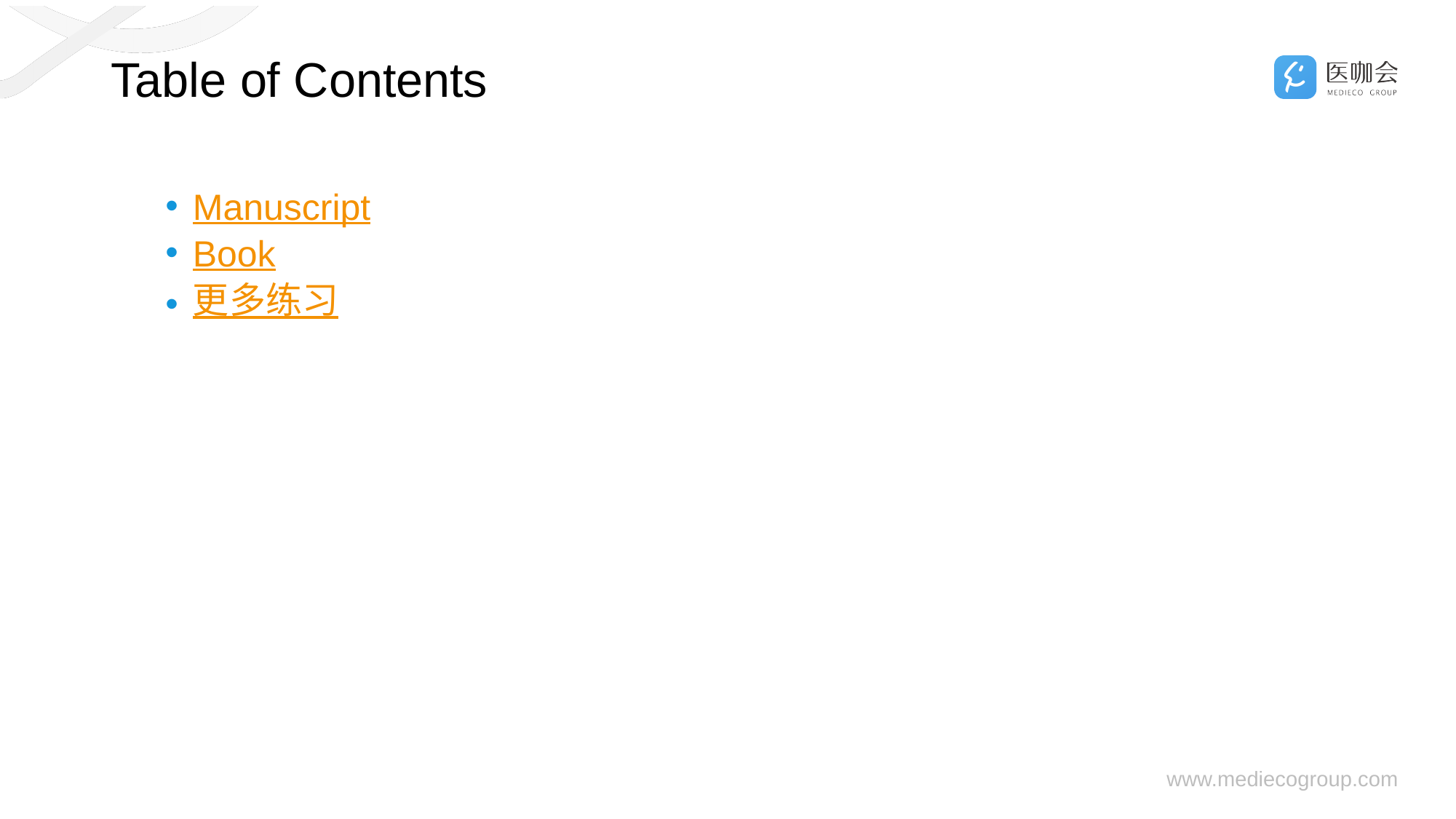

# Table of Contents
Manuscript
Book
更多练习